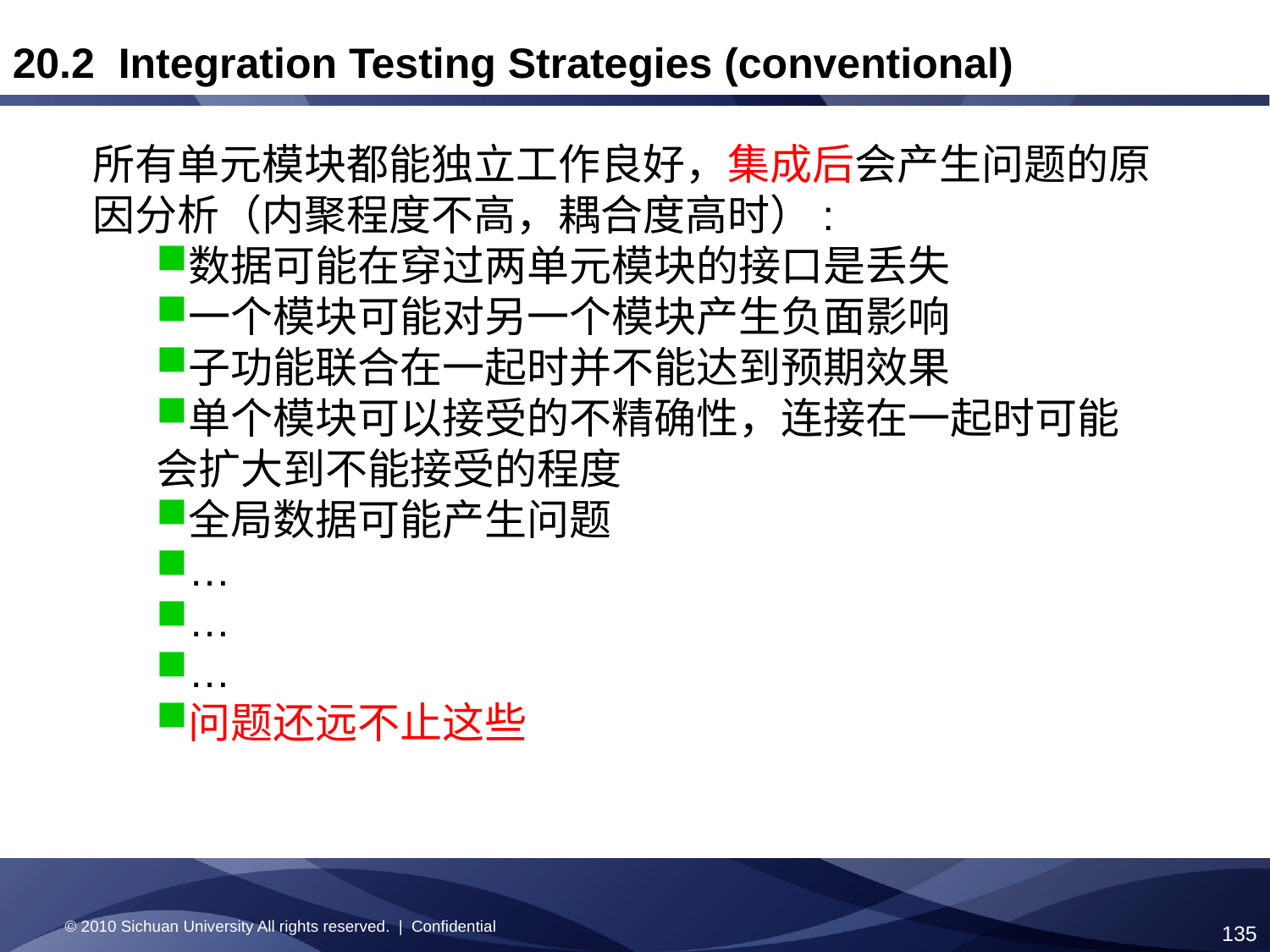

20.2  Integration Testing Strategies (conventional)
所有单元模块都能独立工作良好，集成后会产生问题的原因分析（内聚程度不高，耦合度高时）:
数据可能在穿过两单元模块的接口是丢失
一个模块可能对另一个模块产生负面影响
子功能联合在一起时并不能达到预期效果
单个模块可以接受的不精确性，连接在一起时可能会扩大到不能接受的程度
全局数据可能产生问题
…
…
…
问题还远不止这些
© 2010 Sichuan University All rights reserved.  |  Confidential
135